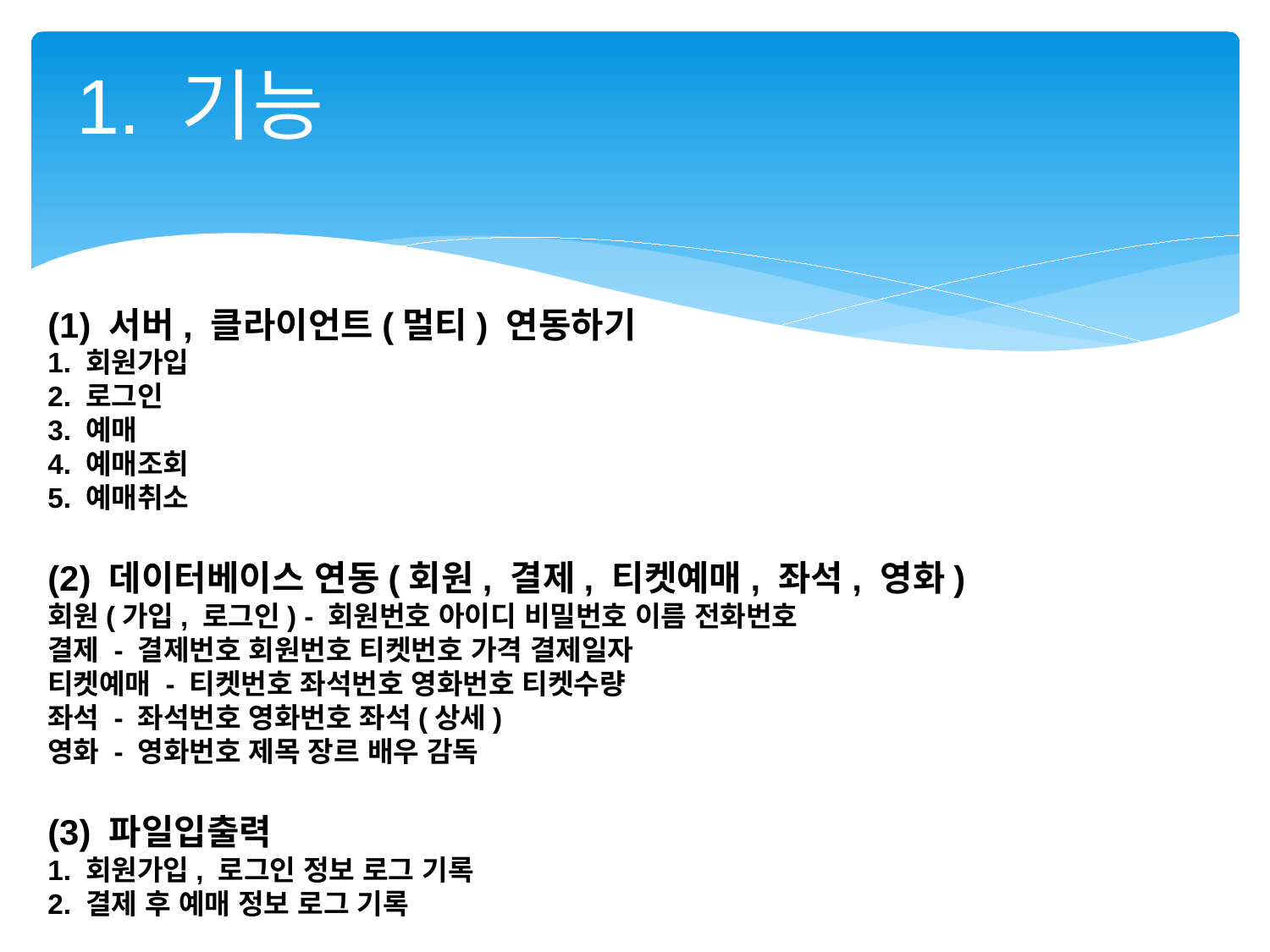

# 1. 기능
(1) 서버, 클라이언트(멀티) 연동하기
1. 회원가입
2. 로그인
3. 예매
4. 예매조회
5. 예매취소

(2) 데이터베이스 연동(회원, 결제, 티켓예매, 좌석, 영화)
회원(가입, 로그인) - 회원번호 아이디 비밀번호 이름 전화번호
결제 - 결제번호 회원번호 티켓번호 가격 결제일자
티켓예매 - 티켓번호 좌석번호 영화번호 티켓수량
좌석 - 좌석번호 영화번호 좌석(상세)
영화 - 영화번호 제목 장르 배우 감독

(3) 파일입출력
1. 회원가입, 로그인 정보 로그 기록
2. 결제 후 예매 정보 로그 기록